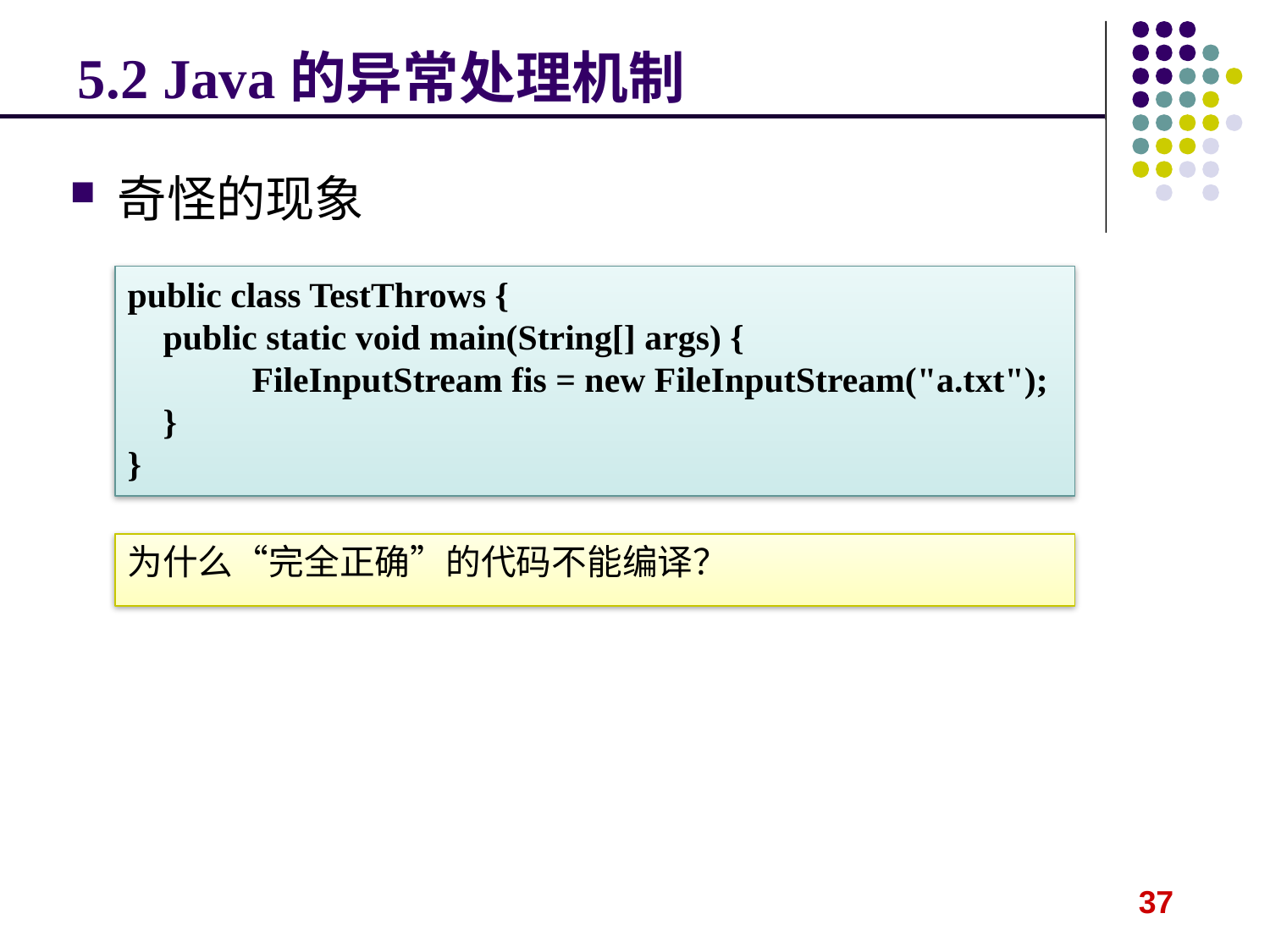

5.2 Java的异常处理机制
奇怪的现象
public class TestThrows {
    public static void main(String[] args) {
              FileInputStream fis = new FileInputStream("a.txt");
    }
}
为什么“完全正确”的代码不能编译？